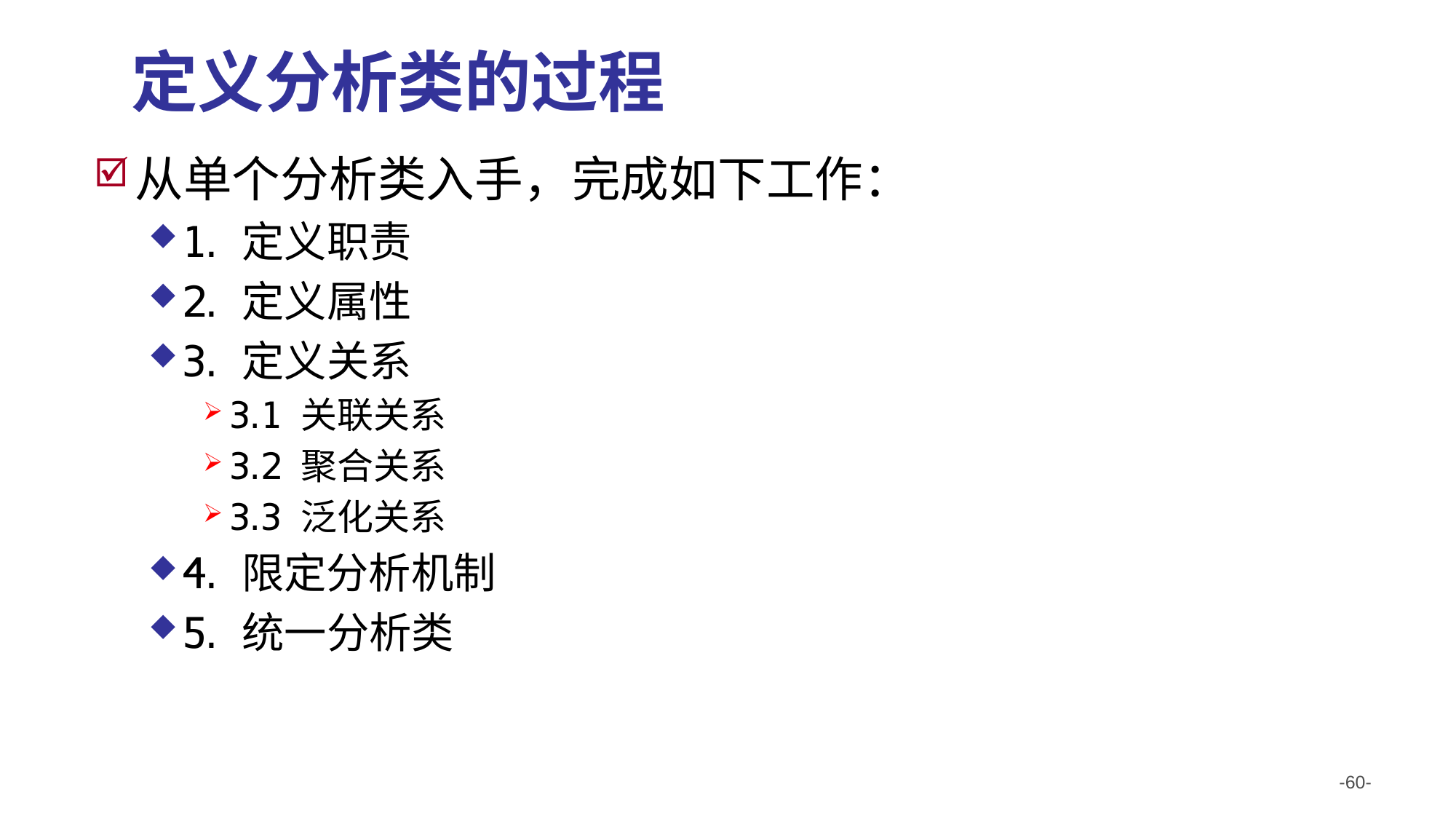

# 定义分析类的过程
从单个分析类入手，完成如下工作：
1. 定义职责
2. 定义属性
3. 定义关系
3.1 关联关系
3.2 聚合关系
3.3 泛化关系
4. 限定分析机制
5. 统一分析类
-60-